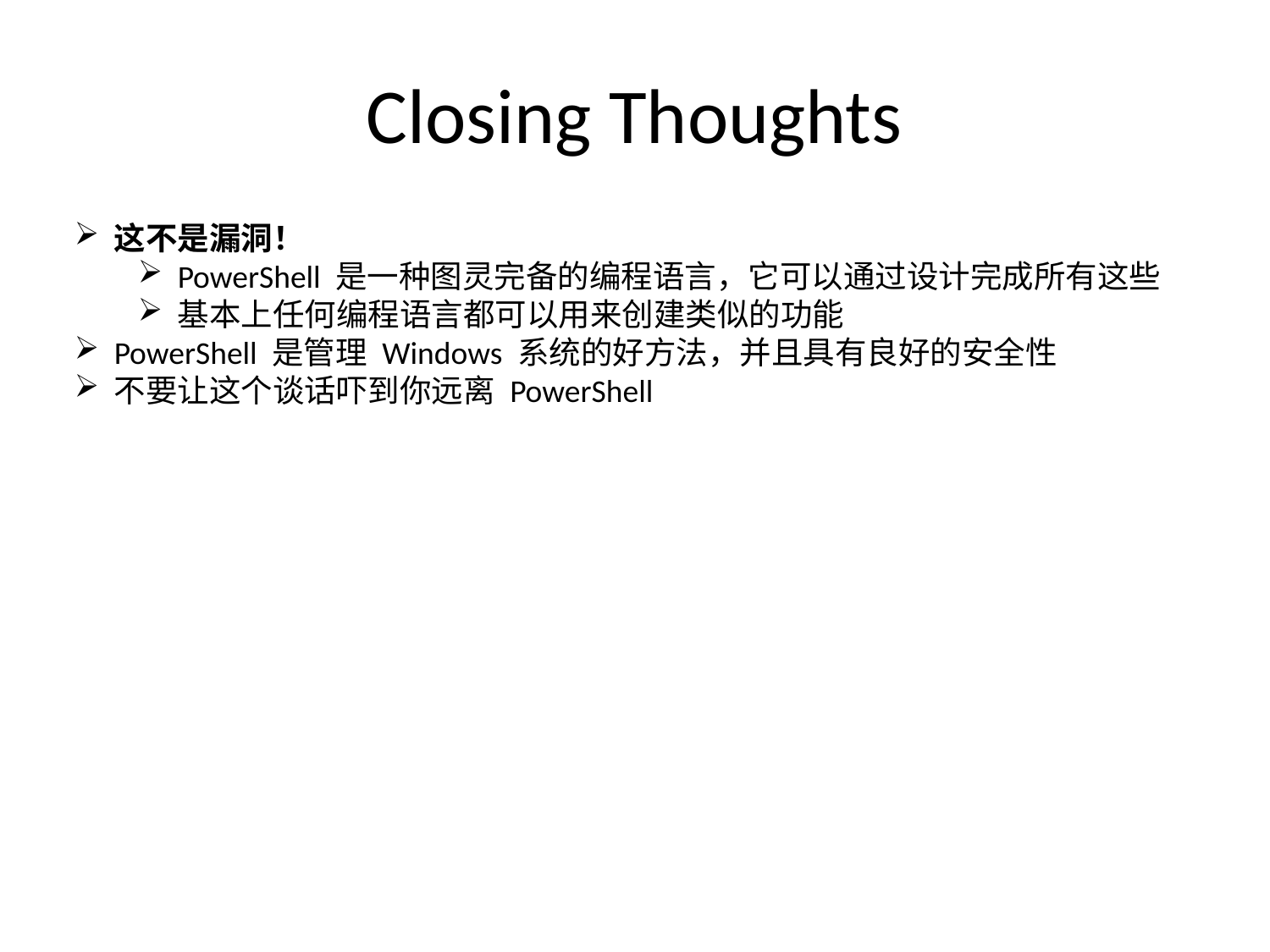

# Closing Thoughts
这不是漏洞！
PowerShell 是一种图灵完备的编程语言，它可以通过设计完成所有这些
基本上任何编程语言都可以用来创建类似的功能
PowerShell 是管理 Windows 系统的好方法，并且具有良好的安全性
不要让这个谈话吓到你远离 PowerShell